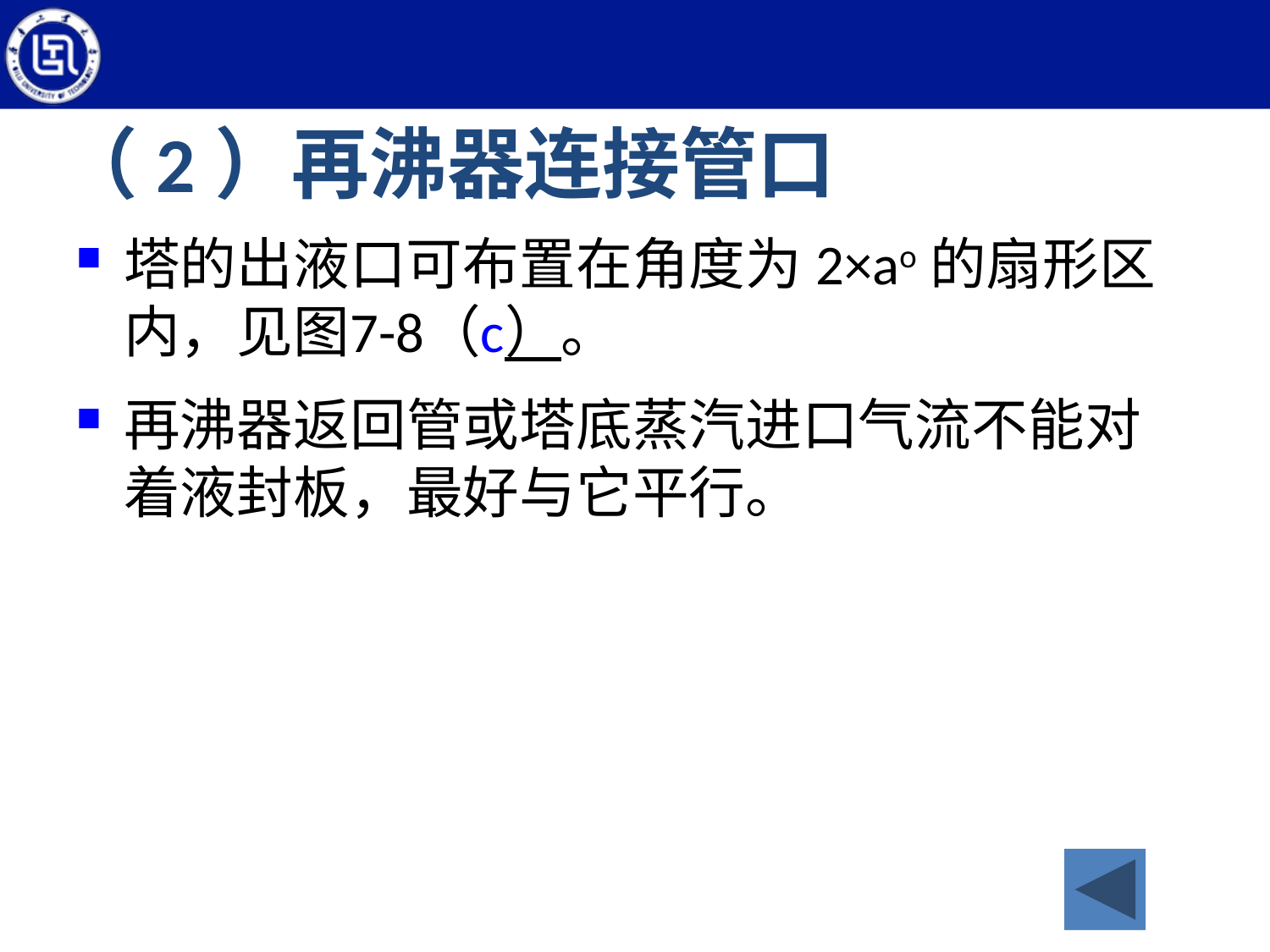

# （2）再沸器连接管口
塔的出液口可布置在角度为2×ao的扇形区内，见图7-8（c）。
再沸器返回管或塔底蒸汽进口气流不能对着液封板，最好与它平行。